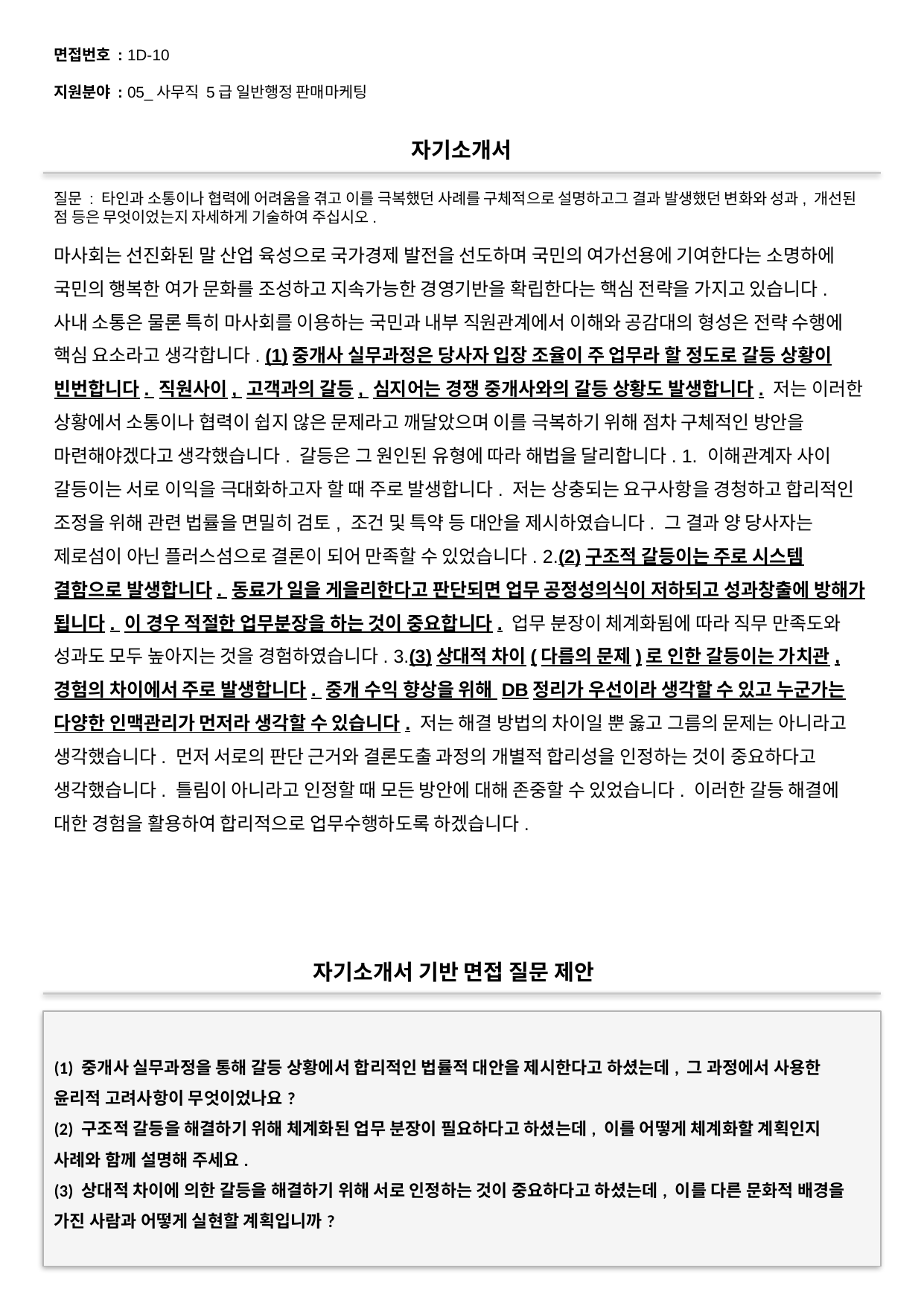

면접번호 : 1D-10

지원분야 : 05_사무직 5급 일반행정 판매마케팅
#

자기소개서

질문 : 타인과 소통이나 협력에 어려움을 겪고 이를 극복했던 사례를 구체적으로 설명하고그 결과 발생했던 변화와 성과, 개선된 점 등은 무엇이었는지 자세하게 기술하여 주십시오.

마사회는 선진화된 말 산업 육성으로 국가경제 발전을 선도하며 국민의 여가선용에 기여한다는 소명하에 국민의 행복한 여가 문화를 조성하고 지속가능한 경영기반을 확립한다는 핵심 전략을 가지고 있습니다. 사내 소통은 물론 특히 마사회를 이용하는 국민과 내부 직원관계에서 이해와 공감대의 형성은 전략 수행에 핵심 요소라고 생각합니다. (1)중개사 실무과정은 당사자 입장 조율이 주 업무라 할 정도로 갈등 상황이 빈번합니다. 직원사이, 고객과의 갈등, 심지어는 경쟁 중개사와의 갈등 상황도 발생합니다. 저는 이러한 상황에서 소통이나 협력이 쉽지 않은 문제라고 깨달았으며 이를 극복하기 위해 점차 구체적인 방안을 마련해야겠다고 생각했습니다. 갈등은 그 원인된 유형에 따라 해법을 달리합니다. 1. 이해관계자 사이 갈등이는 서로 이익을 극대화하고자 할 때 주로 발생합니다. 저는 상충되는 요구사항을 경청하고 합리적인 조정을 위해 관련 법률을 면밀히 검토, 조건 및 특약 등 대안을 제시하였습니다. 그 결과 양 당사자는 제로섬이 아닌 플러스섬으로 결론이 되어 만족할 수 있었습니다. 2.(2)구조적 갈등이는 주로 시스템 결함으로 발생합니다. 동료가 일을 게을리한다고 판단되면 업무 공정성의식이 저하되고 성과창출에 방해가 됩니다. 이 경우 적절한 업무분장을 하는 것이 중요합니다. 업무 분장이 체계화됨에 따라 직무 만족도와 성과도 모두 높아지는 것을 경험하였습니다. 3.(3)상대적 차이(다름의 문제)로 인한 갈등이는 가치관, 경험의 차이에서 주로 발생합니다. 중개 수익 향상을 위해 DB정리가 우선이라 생각할 수 있고 누군가는 다양한 인맥관리가 먼저라 생각할 수 있습니다. 저는 해결 방법의 차이일 뿐 옳고 그름의 문제는 아니라고 생각했습니다. 먼저 서로의 판단 근거와 결론도출 과정의 개별적 합리성을 인정하는 것이 중요하다고 생각했습니다. 틀림이 아니라고 인정할 때 모든 방안에 대해 존중할 수 있었습니다. 이러한 갈등 해결에 대한 경험을 활용하여 합리적으로 업무수행하도록 하겠습니다.

자기소개서 기반 면접 질문 제안

(1) 중개사 실무과정을 통해 갈등 상황에서 합리적인 법률적 대안을 제시한다고 하셨는데, 그 과정에서 사용한 윤리적 고려사항이 무엇이었나요?
(2) 구조적 갈등을 해결하기 위해 체계화된 업무 분장이 필요하다고 하셨는데, 이를 어떻게 체계화할 계획인지 사례와 함께 설명해 주세요.
(3) 상대적 차이에 의한 갈등을 해결하기 위해 서로 인정하는 것이 중요하다고 하셨는데, 이를 다른 문화적 배경을 가진 사람과 어떻게 실현할 계획입니까?